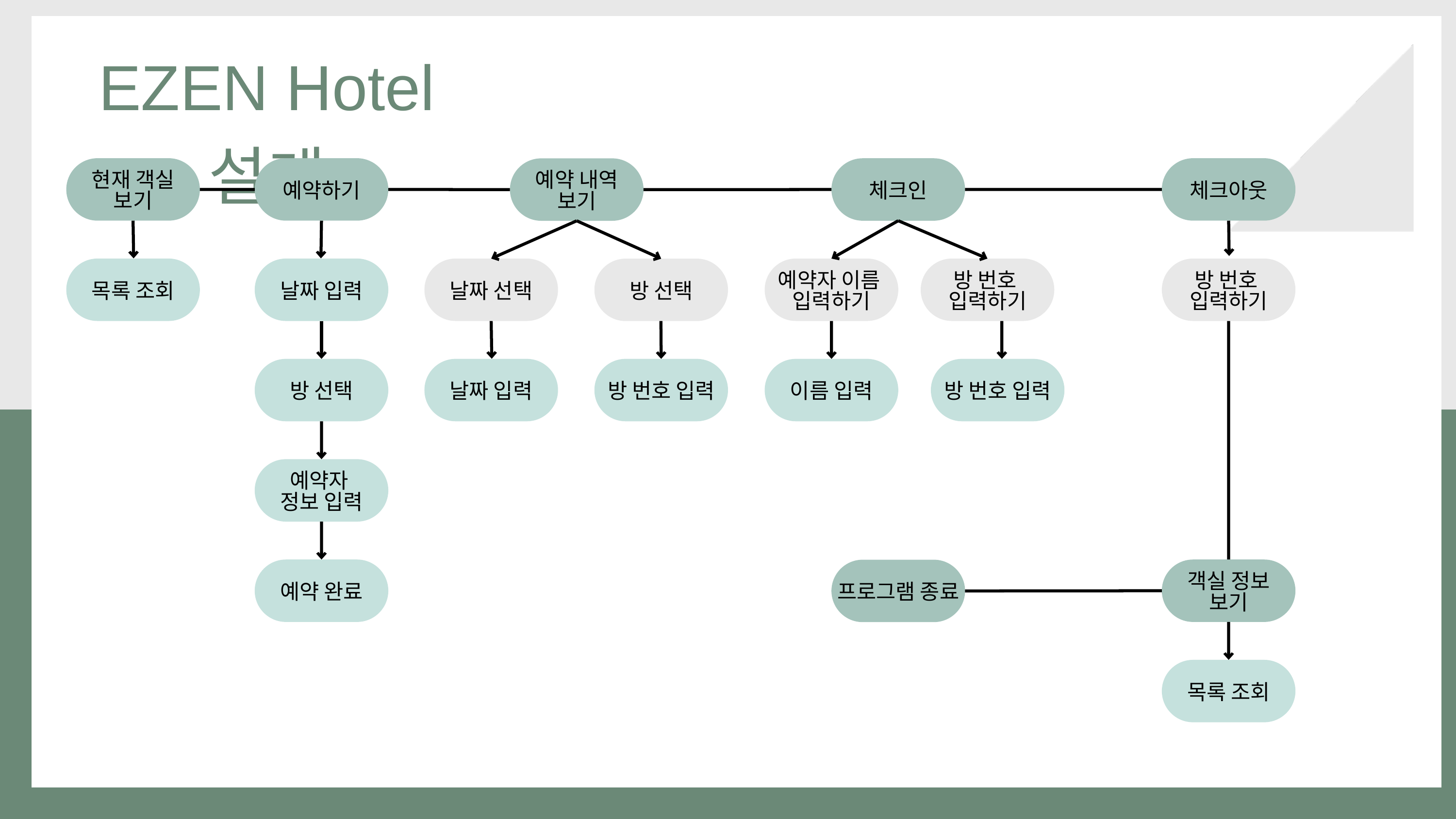

EZEN Hotel 설계

현재 객실 보기

예약하기

체크아웃

체크인

예약 내역 보기

목록 조회

날짜 입력

날짜 선택

예약자 이름
입력하기

방 번호
입력하기

방 번호
입력하기

방 선택

방 선택

날짜 입력

방 번호 입력

이름 입력

방 번호 입력

예약자
정보 입력

예약 완료

객실 정보 보기

프로그램 종료

목록 조회